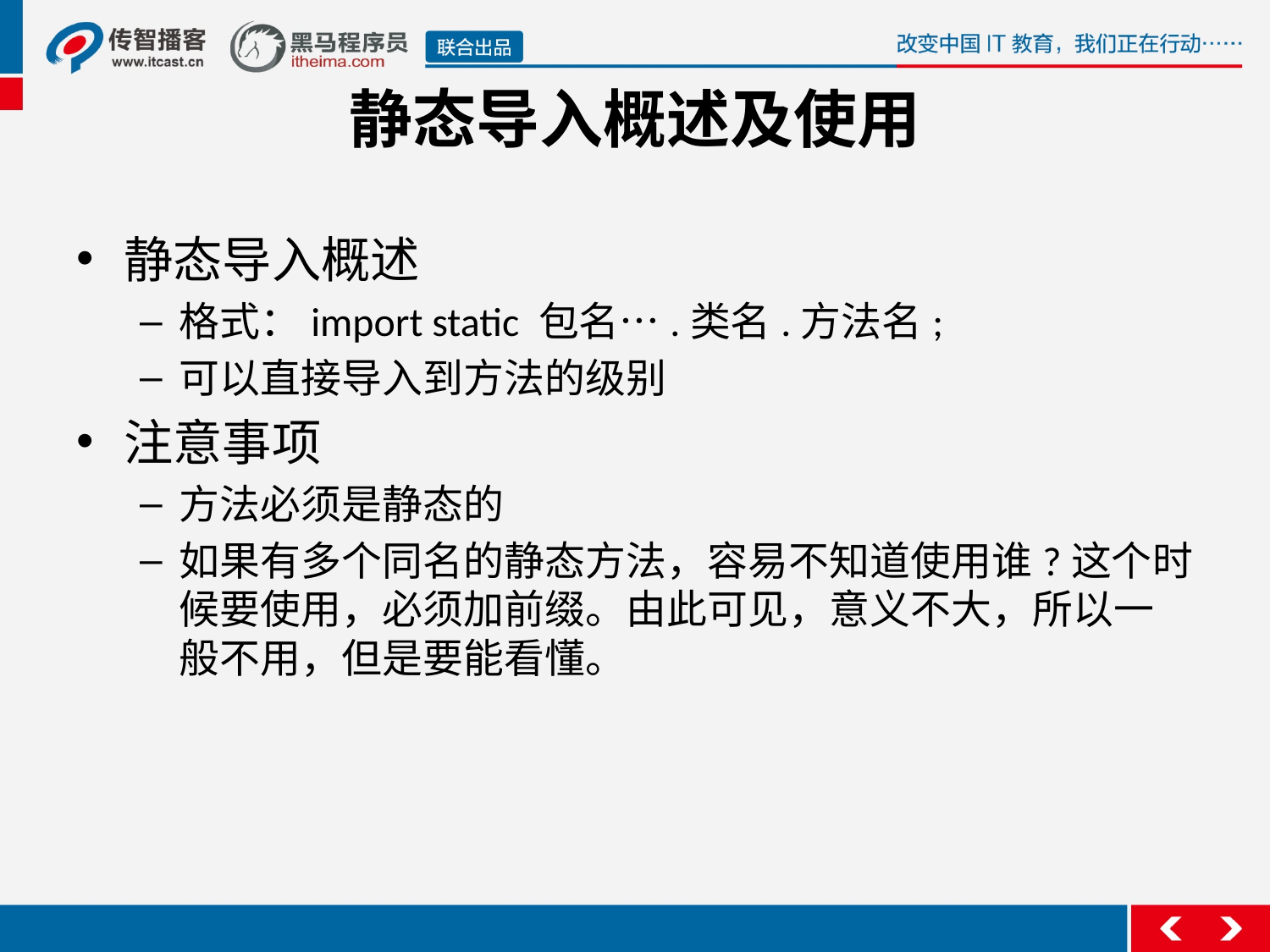

# 静态导入概述及使用
静态导入概述
格式：import static 包名….类名.方法名;
可以直接导入到方法的级别
注意事项
方法必须是静态的
如果有多个同名的静态方法，容易不知道使用谁?这个时候要使用，必须加前缀。由此可见，意义不大，所以一般不用，但是要能看懂。